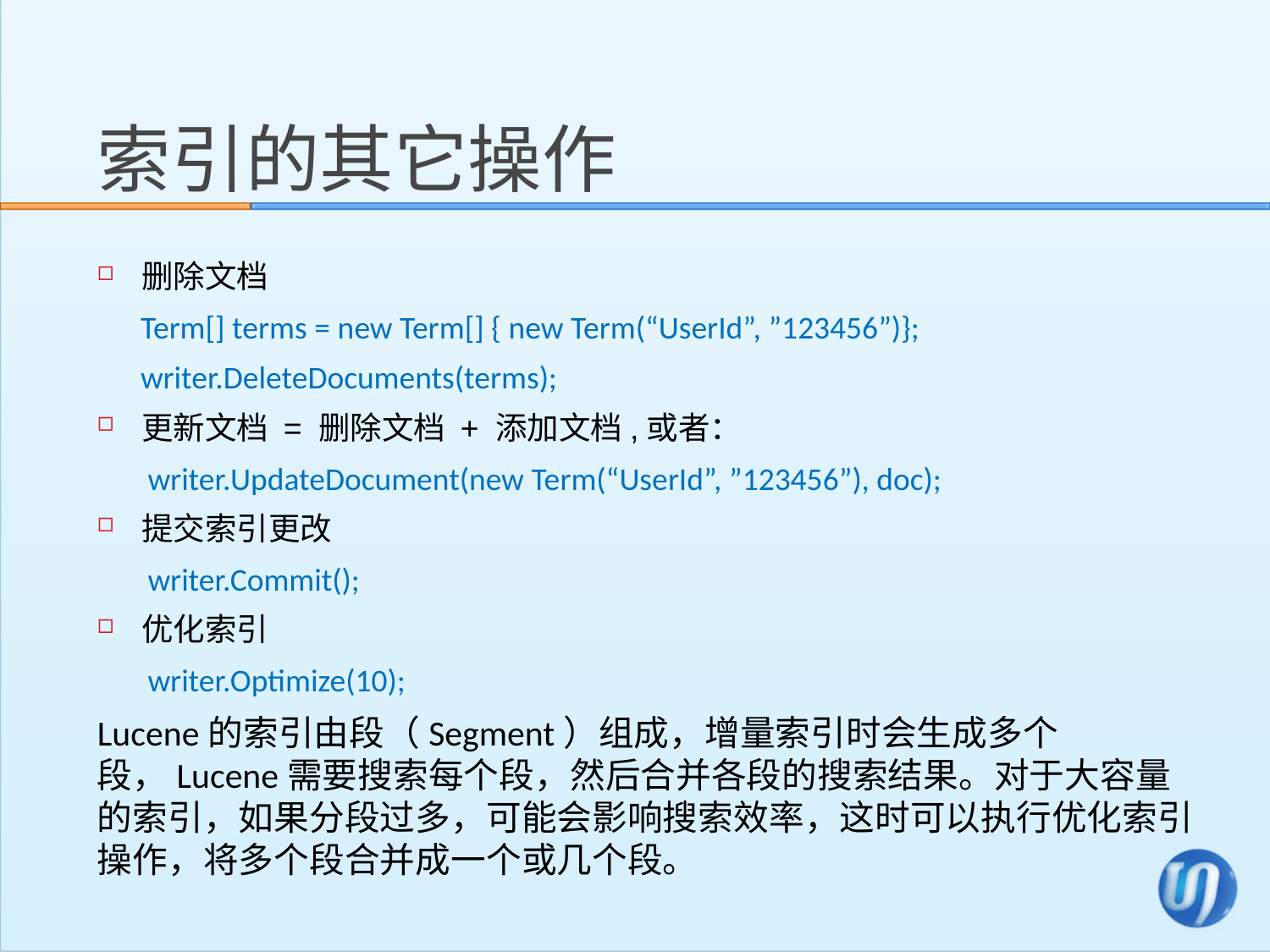

# 索引的其它操作
删除文档
      Term[] terms = new Term[] { new Term(“UserId”, ”123456”)};
      writer.DeleteDocuments(terms);
更新文档 = 删除文档 + 添加文档,或者：
       writer.UpdateDocument(new Term(“UserId”, ”123456”), doc);
提交索引更改
       writer.Commit();
优化索引
       writer.Optimize(10);
Lucene的索引由段（Segment）组成，增量索引时会生成多个段，Lucene需要搜索每个段，然后合并各段的搜索结果。对于大容量的索引，如果分段过多，可能会影响搜索效率，这时可以执行优化索引操作，将多个段合并成一个或几个段。